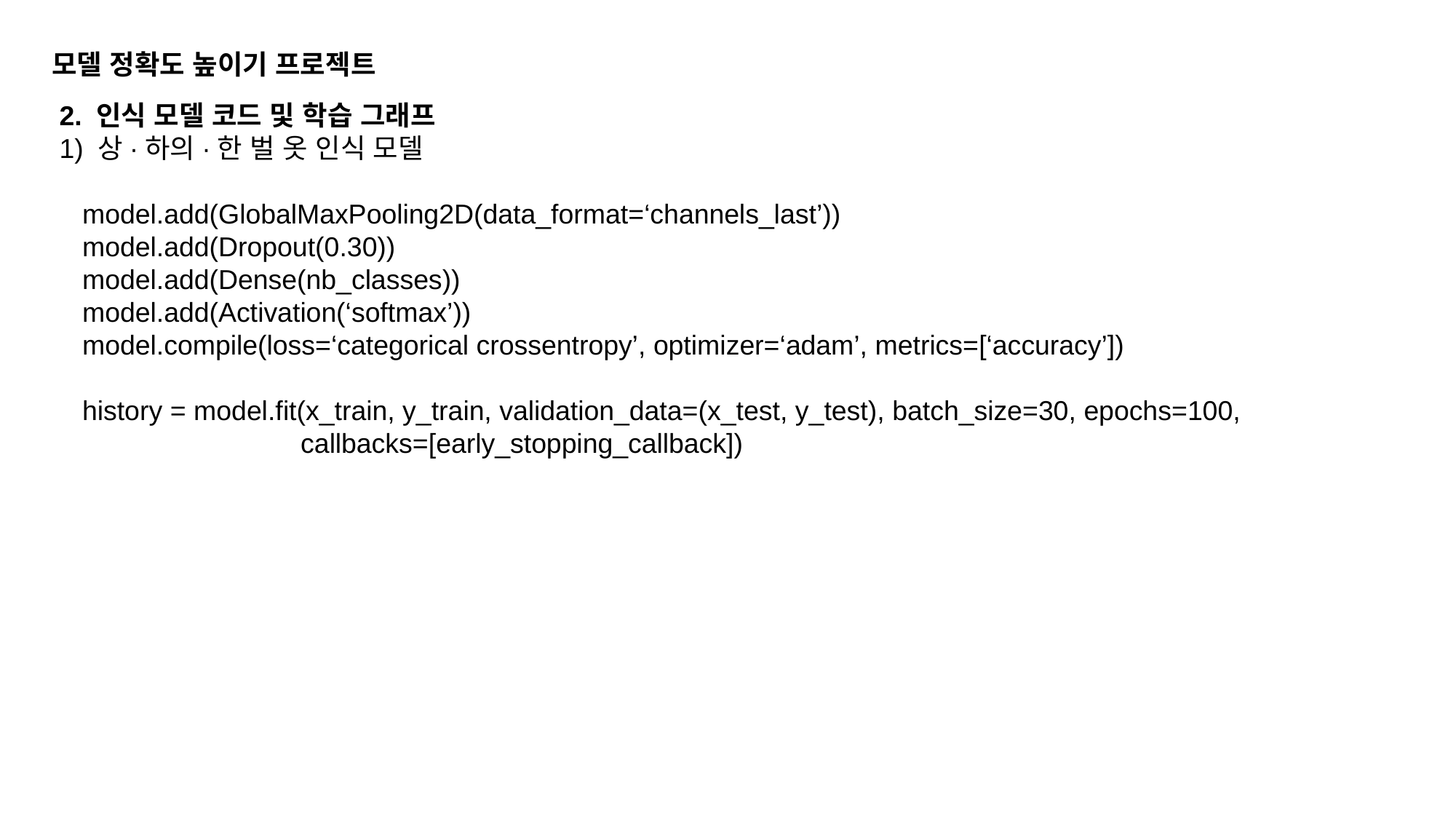

모델 정확도 높이기 프로젝트
 2. 인식 모델 코드 및 학습 그래프
 1) 상·하의·한 벌 옷 인식 모델

    model.add(GlobalMaxPooling2D(data_format=‘channels_last’))
    model.add(Dropout(0.30))
    model.add(Dense(nb_classes))
    model.add(Activation(‘softmax’))
    model.compile(loss=‘categorical crossentropy’, optimizer=‘adam’, metrics=[‘accuracy’])

    history = model.fit(x_train, y_train, validation_data=(x_test, y_test), batch_size=30, epochs=100,
 		    callbacks=[early_stopping_callback])